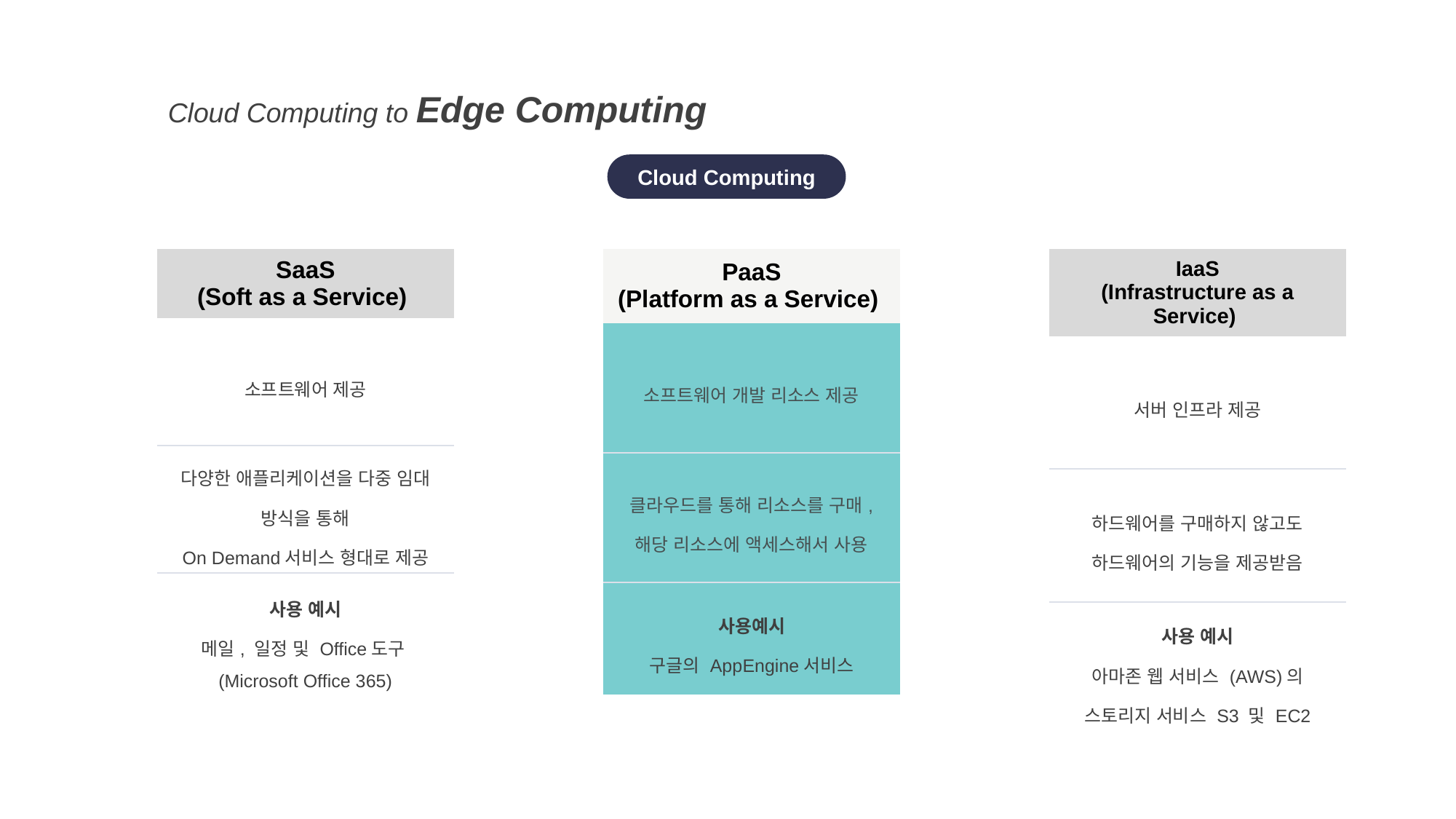

Cloud Computing to Edge Computing
Cloud Computing
| SaaS (Soft as a Service) |
| --- |
| 소프트웨어 제공 |
| 다양한 애플리케이션을 다중 임대 방식을 통해 On Demand서비스 형대로 제공 |
| 사용 예시 메일, 일정 및 Office도구(Microsoft Office 365) |
| PaaS (Platform as a Service) |
| --- |
| 소프트웨어 개발 리소스 제공 |
| 클라우드를 통해 리소스를 구매, 해당 리소스에 액세스해서 사용 |
| 사용예시 구글의 AppEngine서비스 |
| IaaS (Infrastructure as a Service) |
| --- |
| 서버 인프라 제공 |
| 하드웨어를 구매하지 않고도 하드웨어의 기능을 제공받음 |
| 사용 예시 아마존 웹 서비스 (AWS)의 스토리지 서비스 S3 및 EC2 |